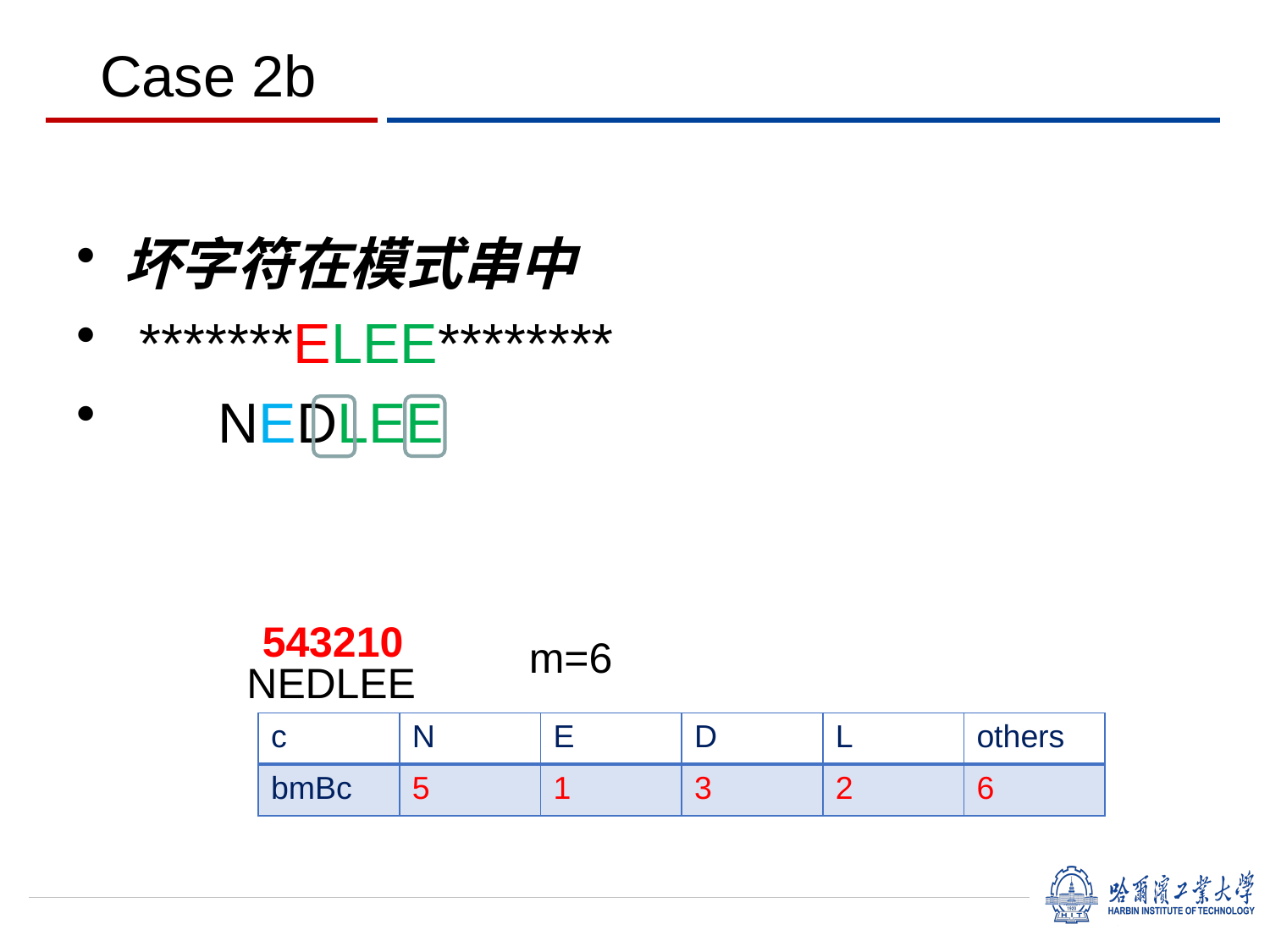

# Case 2b
坏字符在模式串中
 *******ELEE********
      NEDLEE

543210
NEDLEE
m=6
| c | N | E | D | L | others |
| --- | --- | --- | --- | --- | --- |
| bmBc | 5 | 1 | 3 | 2 | 6 |